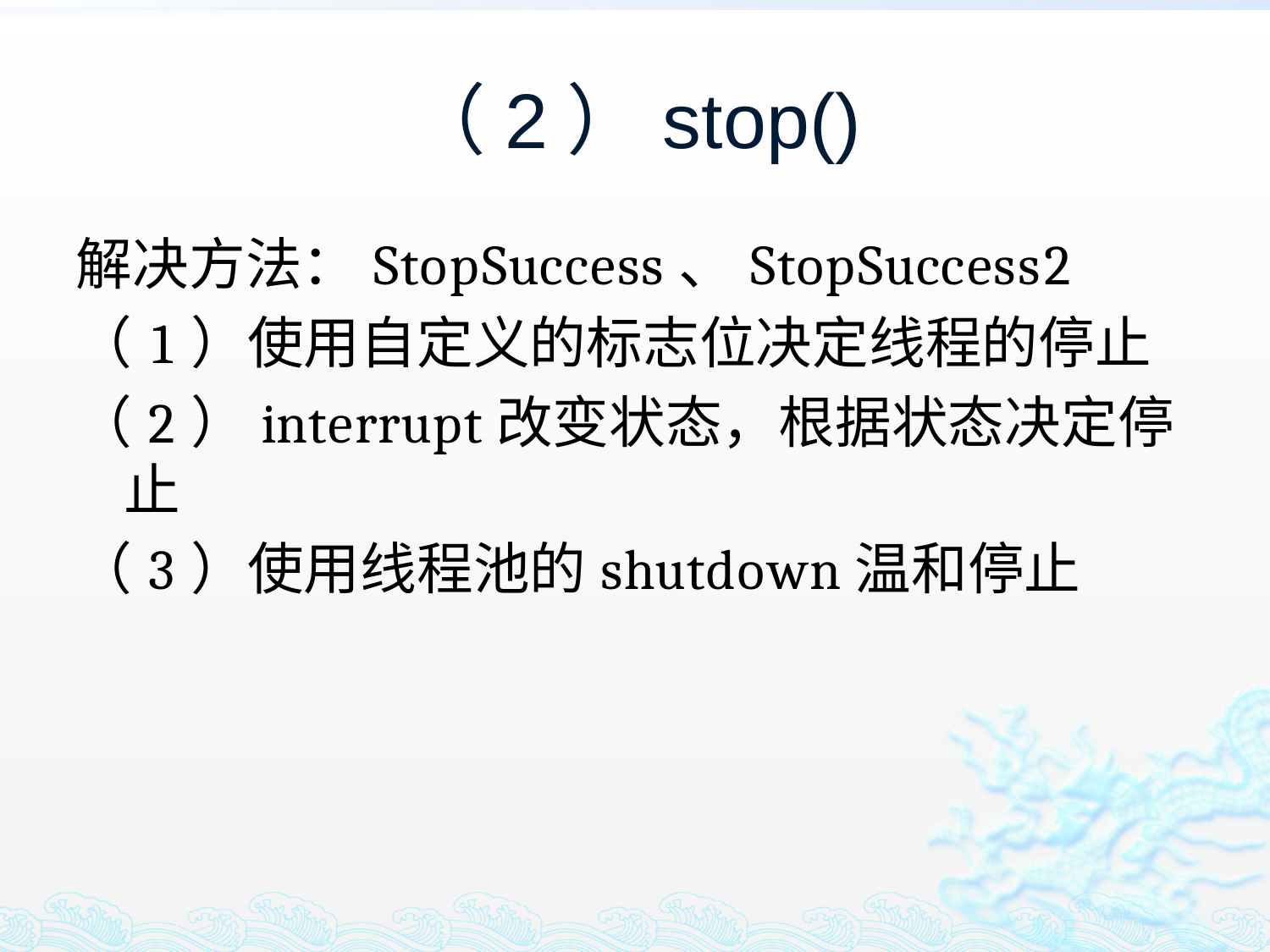

# （2）stop()
解决方法：StopSuccess、StopSuccess2
（1）使用自定义的标志位决定线程的停止
（2）interrupt改变状态，根据状态决定停止
（3）使用线程池的shutdown温和停止